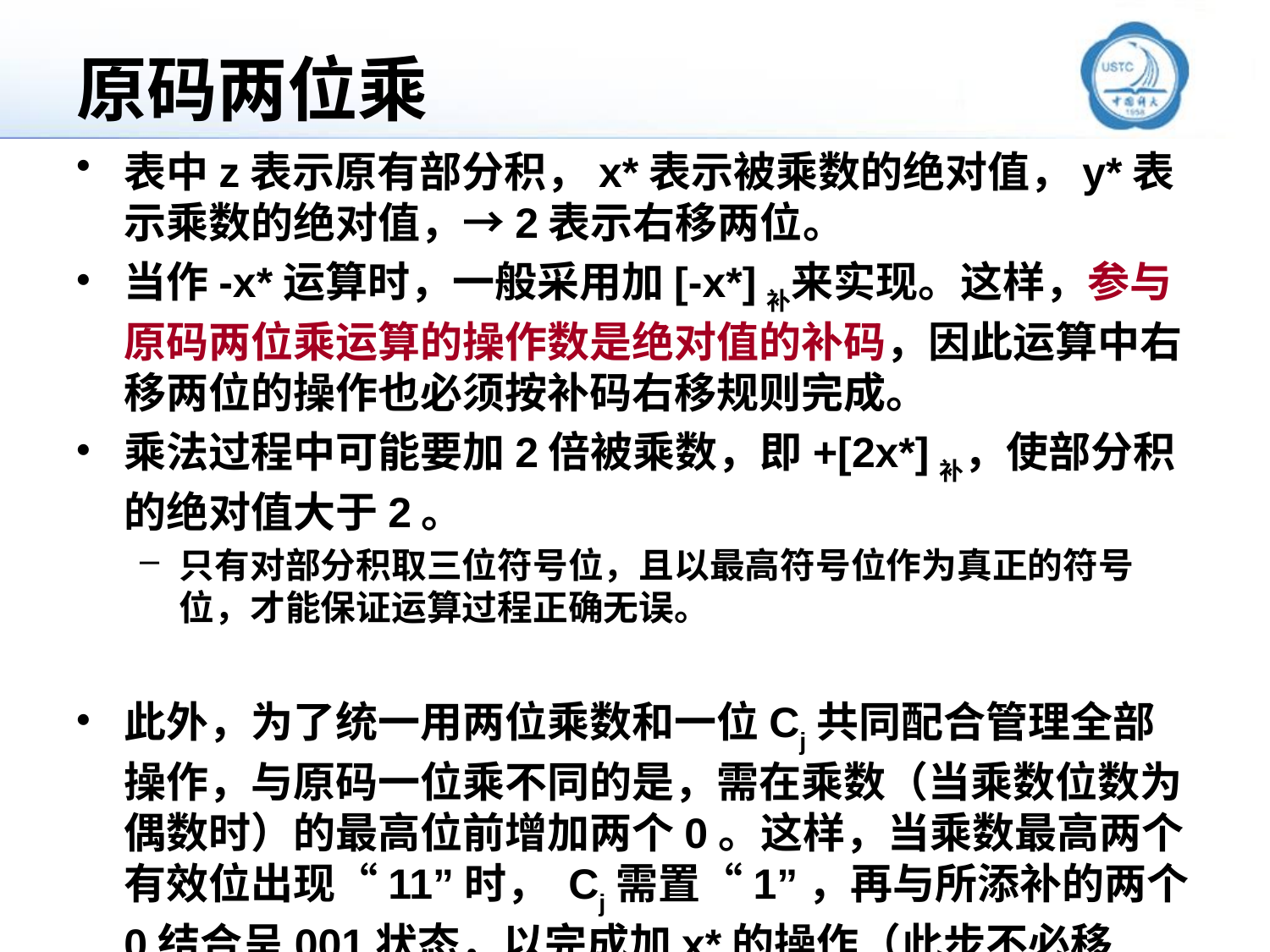

# 原码两位乘
表中z表示原有部分积，x*表示被乘数的绝对值，y*表示乘数的绝对值，→2表示右移两位。
当作-x*运算时，一般采用加[-x*]补来实现。这样，参与原码两位乘运算的操作数是绝对值的补码，因此运算中右移两位的操作也必须按补码右移规则完成。
乘法过程中可能要加2倍被乘数，即+[2x*]补，使部分积的绝对值大于2。
只有对部分积取三位符号位，且以最高符号位作为真正的符号位，才能保证运算过程正确无误。

此外，为了统一用两位乘数和一位Cj共同配合管理全部操作，与原码一位乘不同的是，需在乘数（当乘数位数为偶数时）的最高位前增加两个0。这样，当乘数最高两个有效位出现“11”时， Cj需置“1”，再与所添补的两个0结合呈001状态，以完成加x*的操作（此步不必移位）。